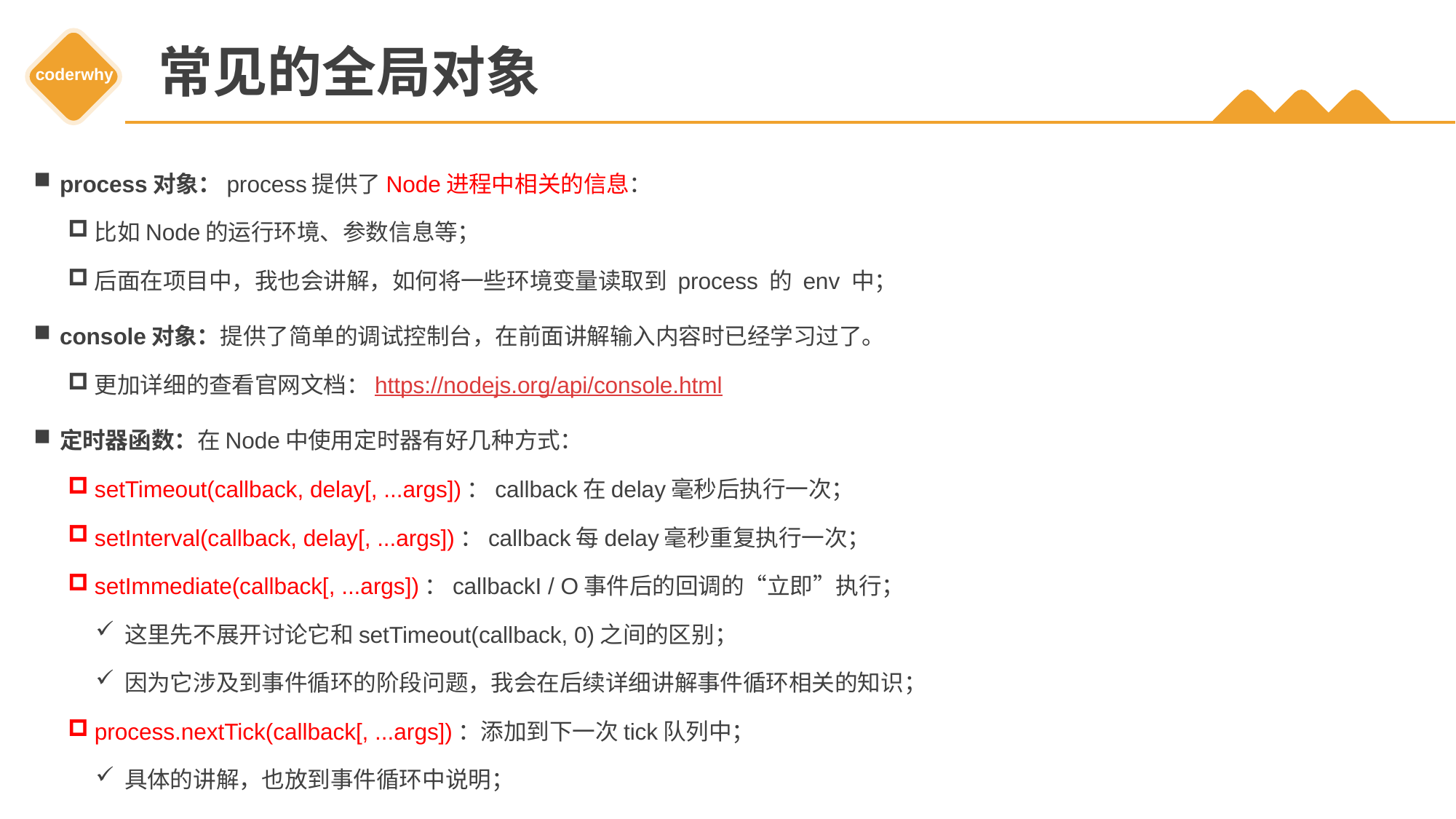

# 常见的全局对象
process对象：process提供了Node进程中相关的信息：
比如Node的运行环境、参数信息等；
后面在项目中，我也会讲解，如何将一些环境变量读取到 process 的 env 中；
console对象：提供了简单的调试控制台，在前面讲解输入内容时已经学习过了。
更加详细的查看官网文档：https://nodejs.org/api/console.html
定时器函数：在Node中使用定时器有好几种方式：
setTimeout(callback, delay[, ...args])：callback在delay毫秒后执行一次；
setInterval(callback, delay[, ...args])：callback每delay毫秒重复执行一次；
setImmediate(callback[, ...args])：callbackI / O事件后的回调的“立即”执行；
这里先不展开讨论它和setTimeout(callback, 0)之间的区别；
因为它涉及到事件循环的阶段问题，我会在后续详细讲解事件循环相关的知识；
process.nextTick(callback[, ...args])：添加到下一次tick队列中；
具体的讲解，也放到事件循环中说明；